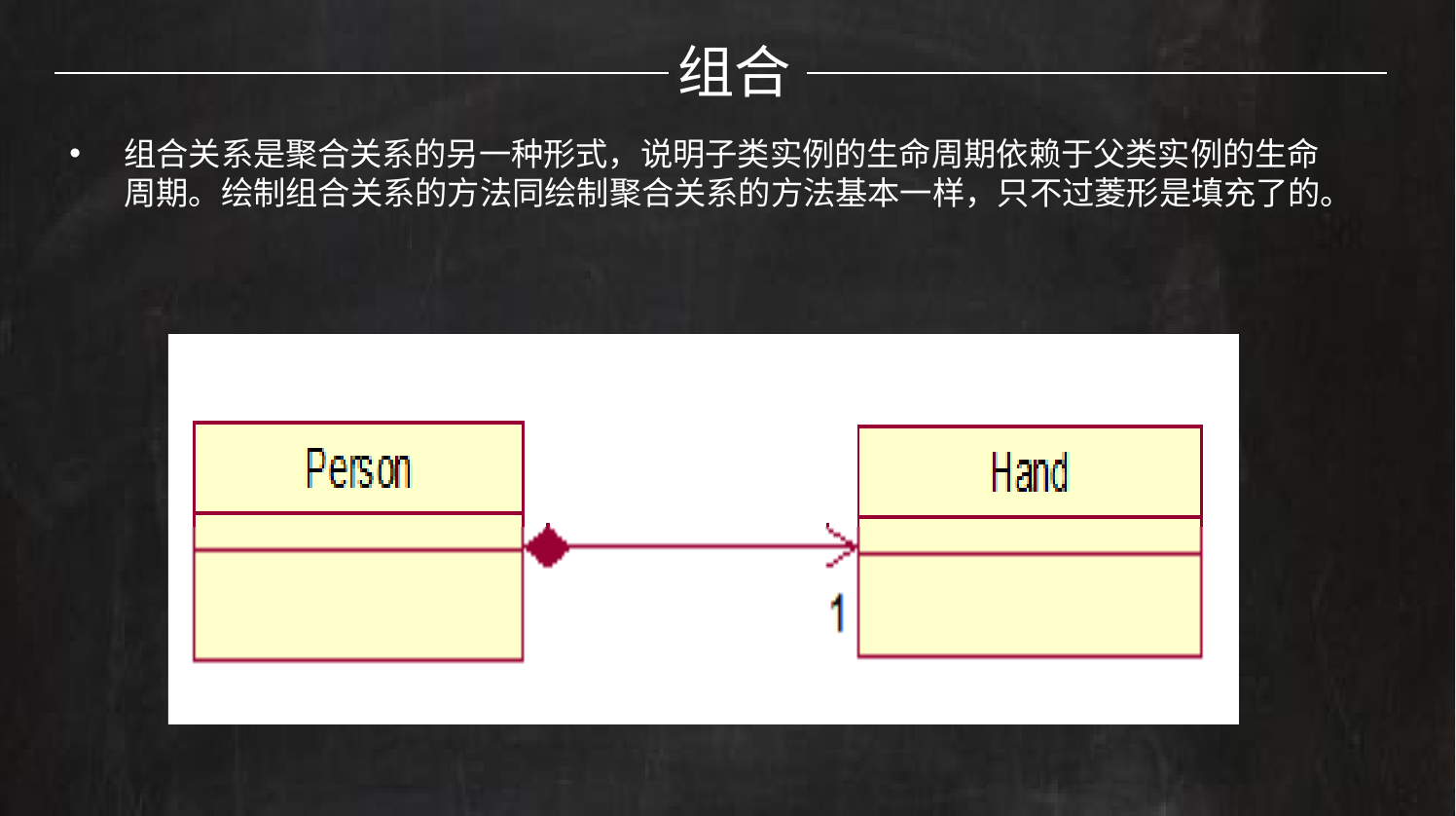

组合

组合关系是聚合关系的另一种形式，说明子类实例的生命周期依赖于父类实例的生命 周期。绘制组合关系的方法同绘制聚合关系的方法基本一样，只不过菱形是填充了的。